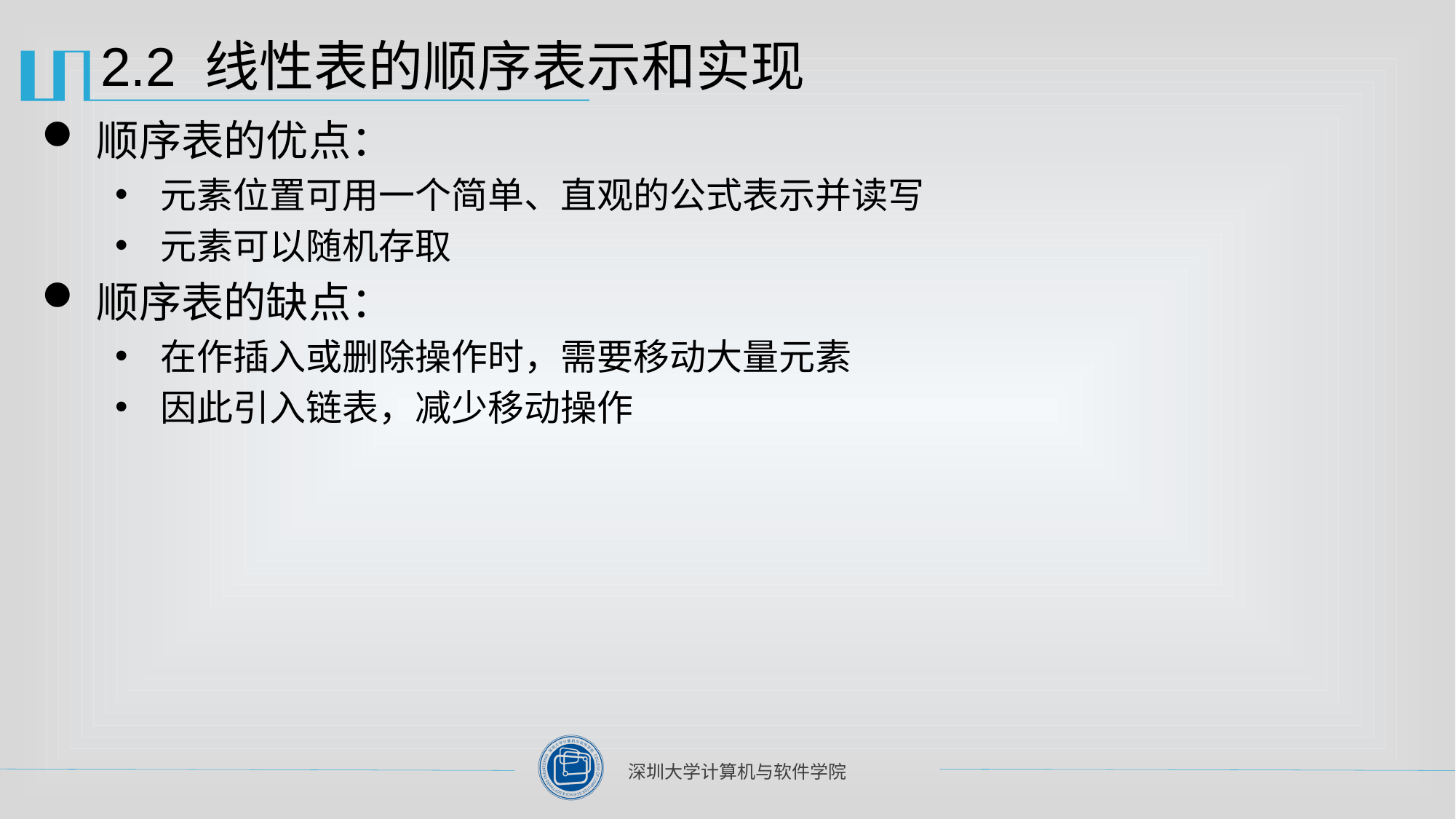

# 2.2 线性表的顺序表示和实现
顺序表的优点：
元素位置可用一个简单、直观的公式表示并读写
元素可以随机存取
顺序表的缺点：
在作插入或删除操作时，需要移动大量元素
因此引入链表，减少移动操作

24